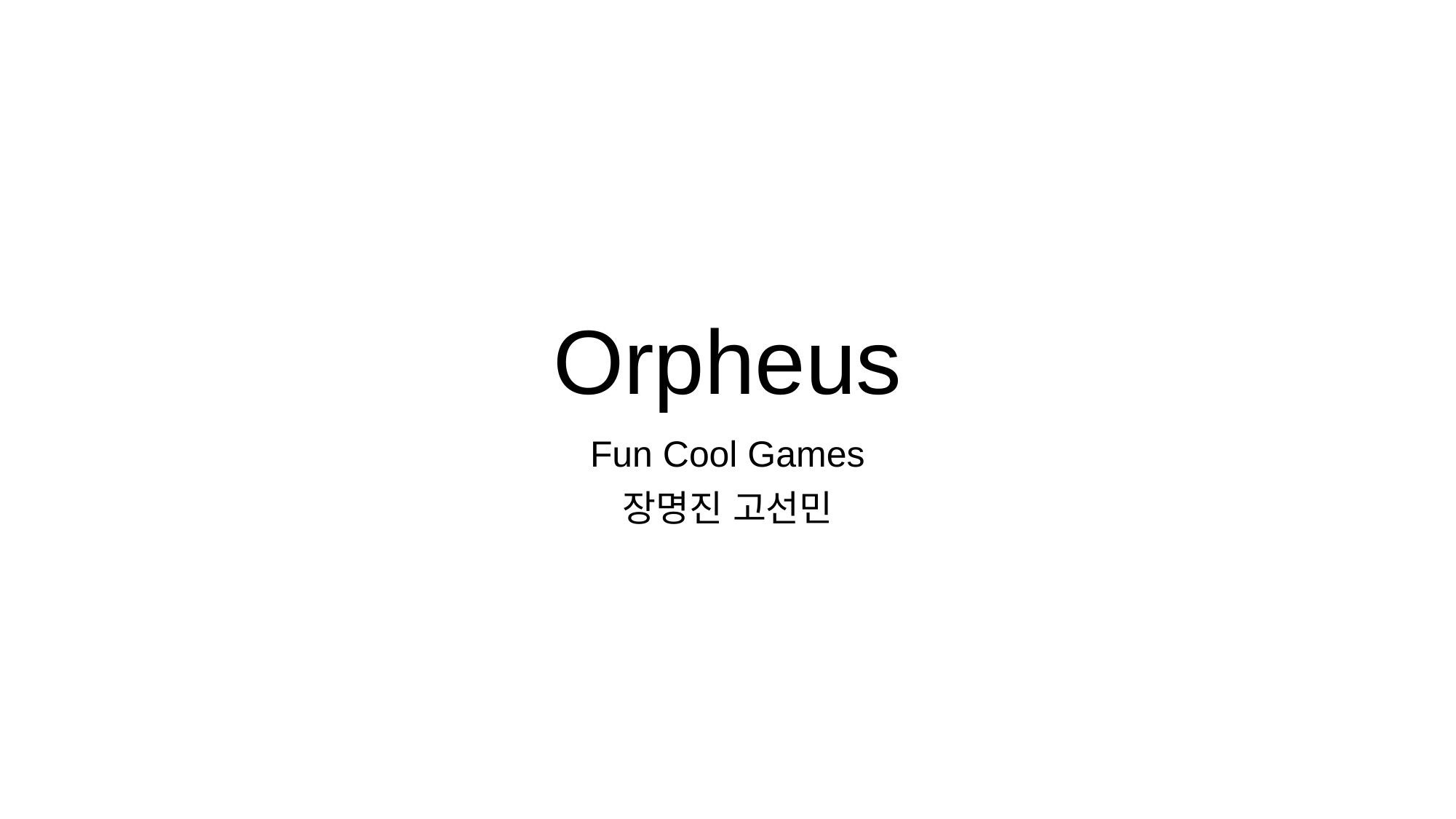

# Orpheus
Fun Cool Games
장명진 고선민